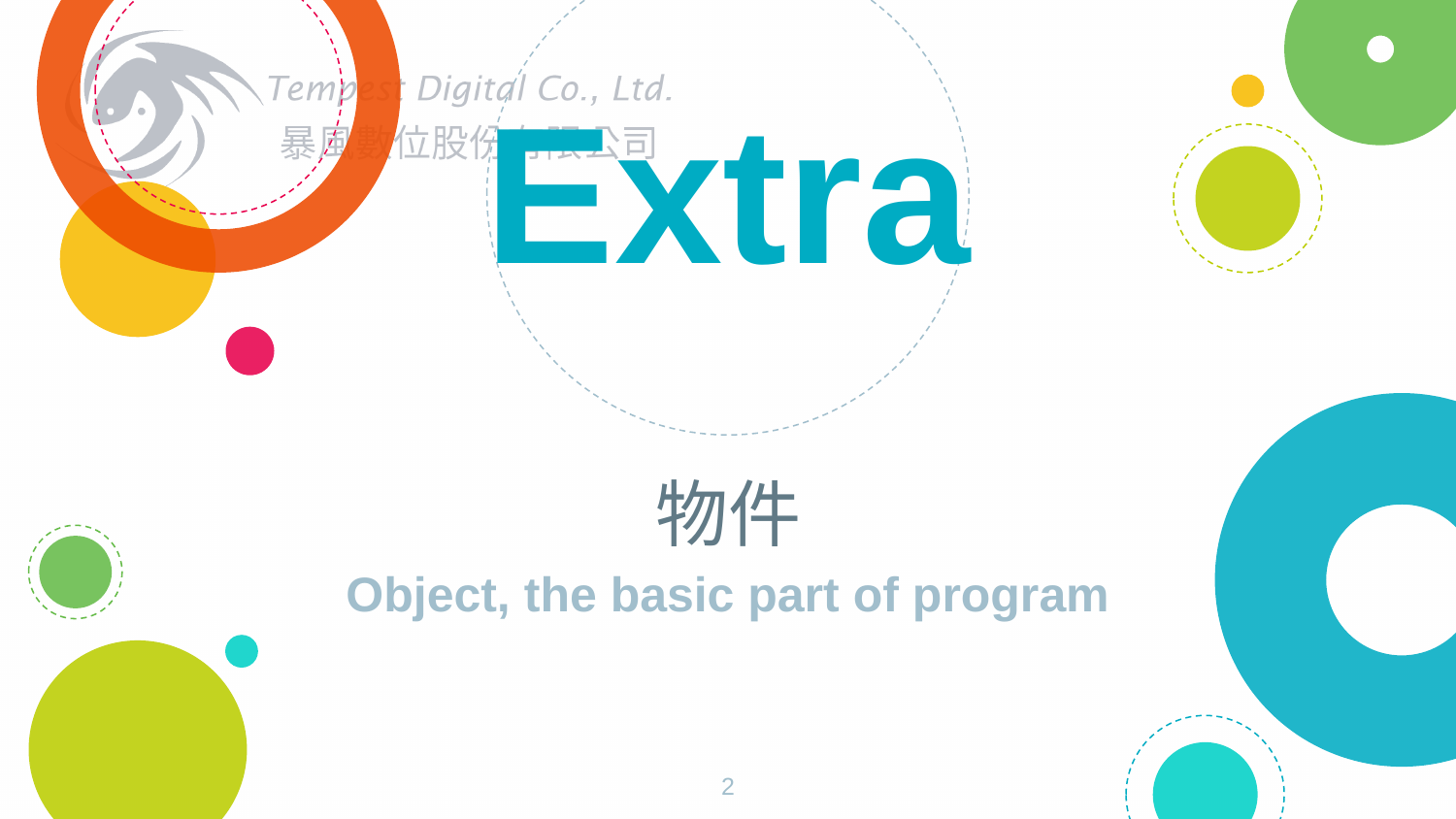

Extra
# 物件
Object, the basic part of program
2